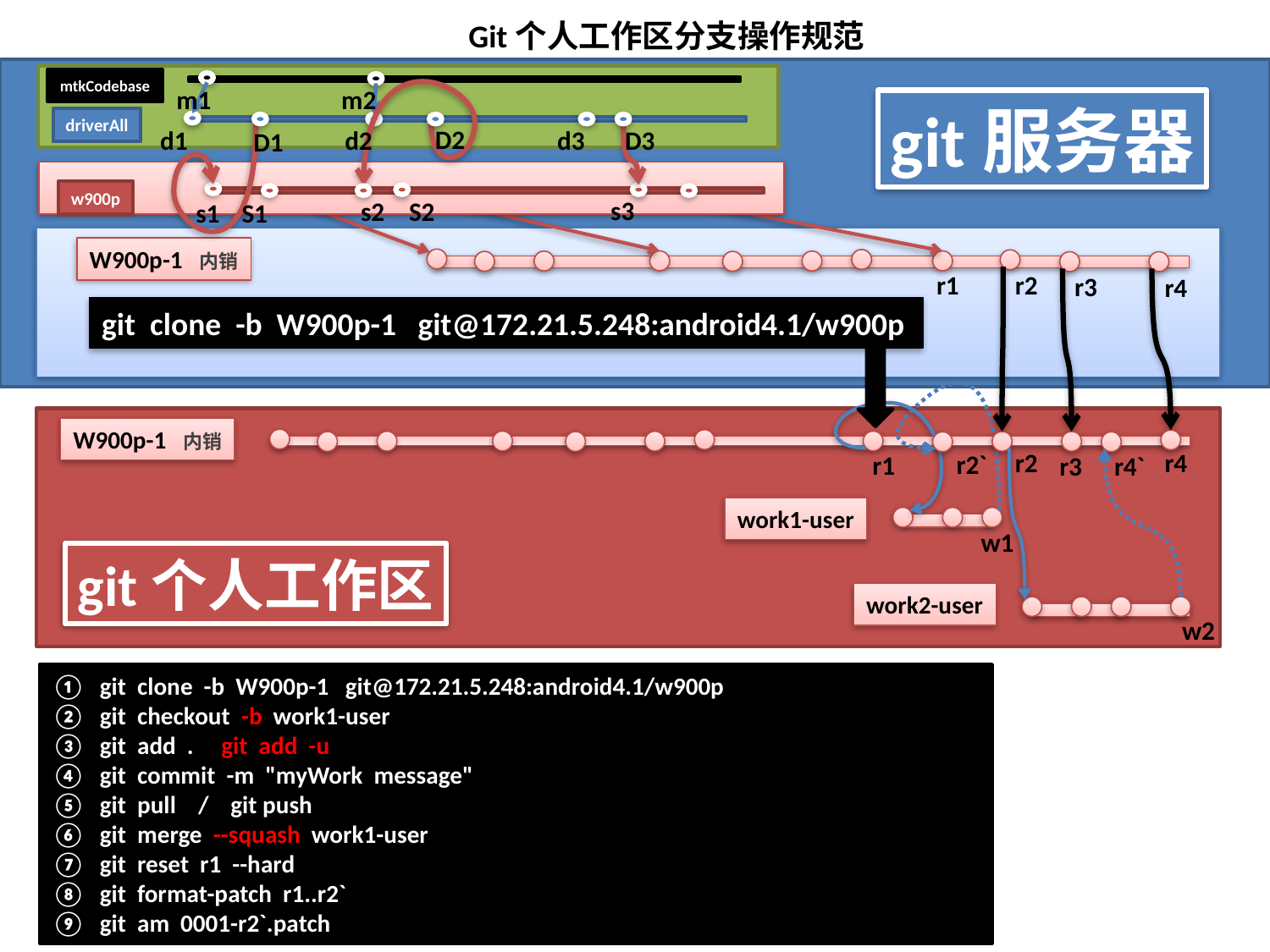

Git个人工作区分支操作规范

mtkCodebase

m1

m2
driverAll

D2
d1
d2
d3
D3
D1

w900p

s3

s2
S2
s1
S1
git服务器

W900p-1  内销

r1
r2
r3
r4
git  clone  -b  W900p-1   git@172.21.5.248:android4.1/w900p

W900p-1  内销

r2
r4
r2`
r1
r3
r4`
work1-user

w1
git个人工作区
work2-user

w2
git  clone  -b  W900p-1   git@172.21.5.248:android4.1/w900p
git  checkout  -b  work1-user
git  add  .     git  add  -u
git  commit  -m  "myWork  message"
git  pull    /    git push
git  merge  --squash  work1-user
git  reset  r1  --hard
git  format-patch  r1..r2`
git  am  0001-r2`.patch